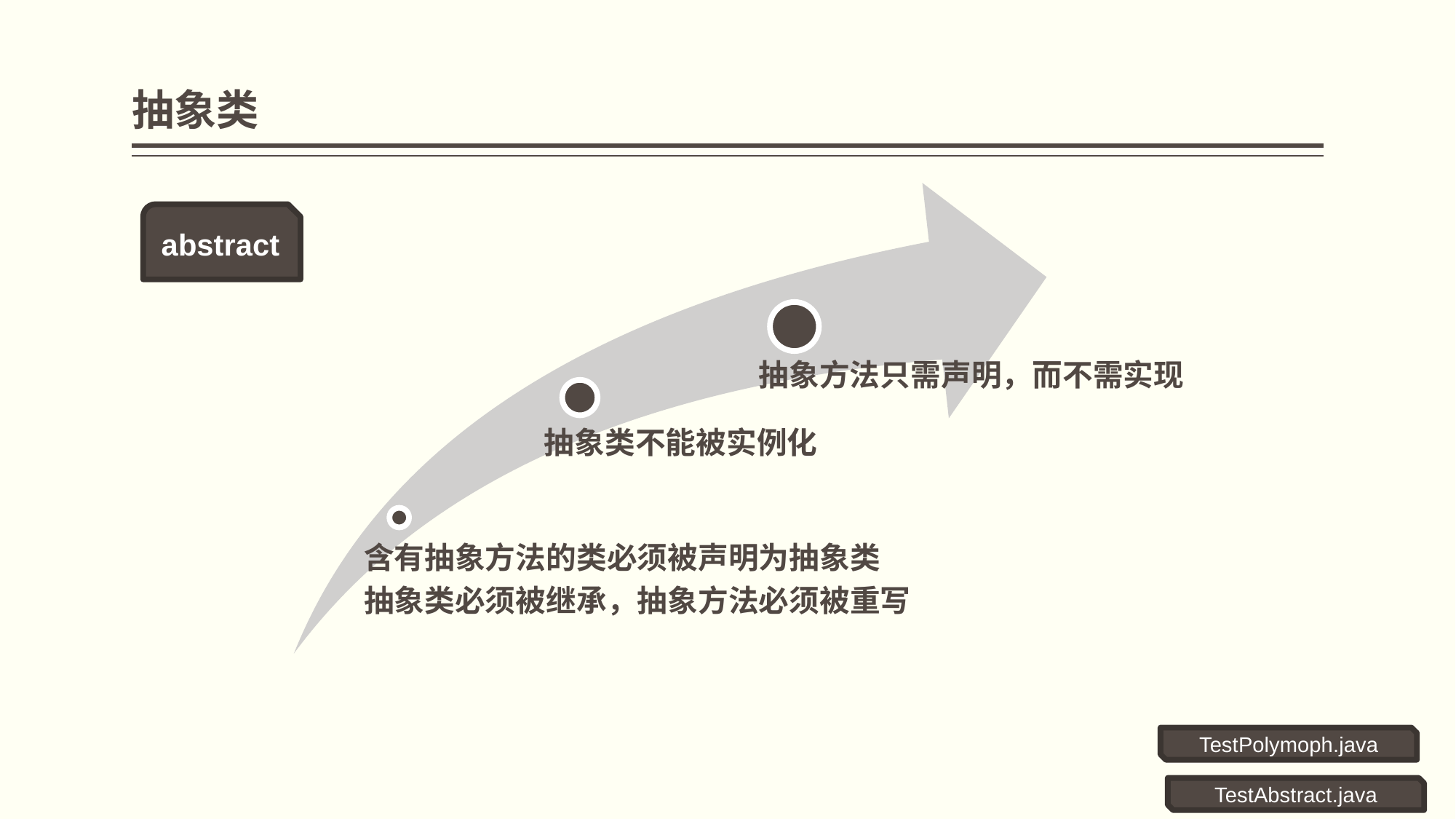

# 抽象类

抽象方法只需声明，而不需实现

抽象类不能被实例化

含有抽象方法的类必须被声明为抽象类
抽象类必须被继承，抽象方法必须被重写
abstract
TestPolymoph.java
TestAbstract.java